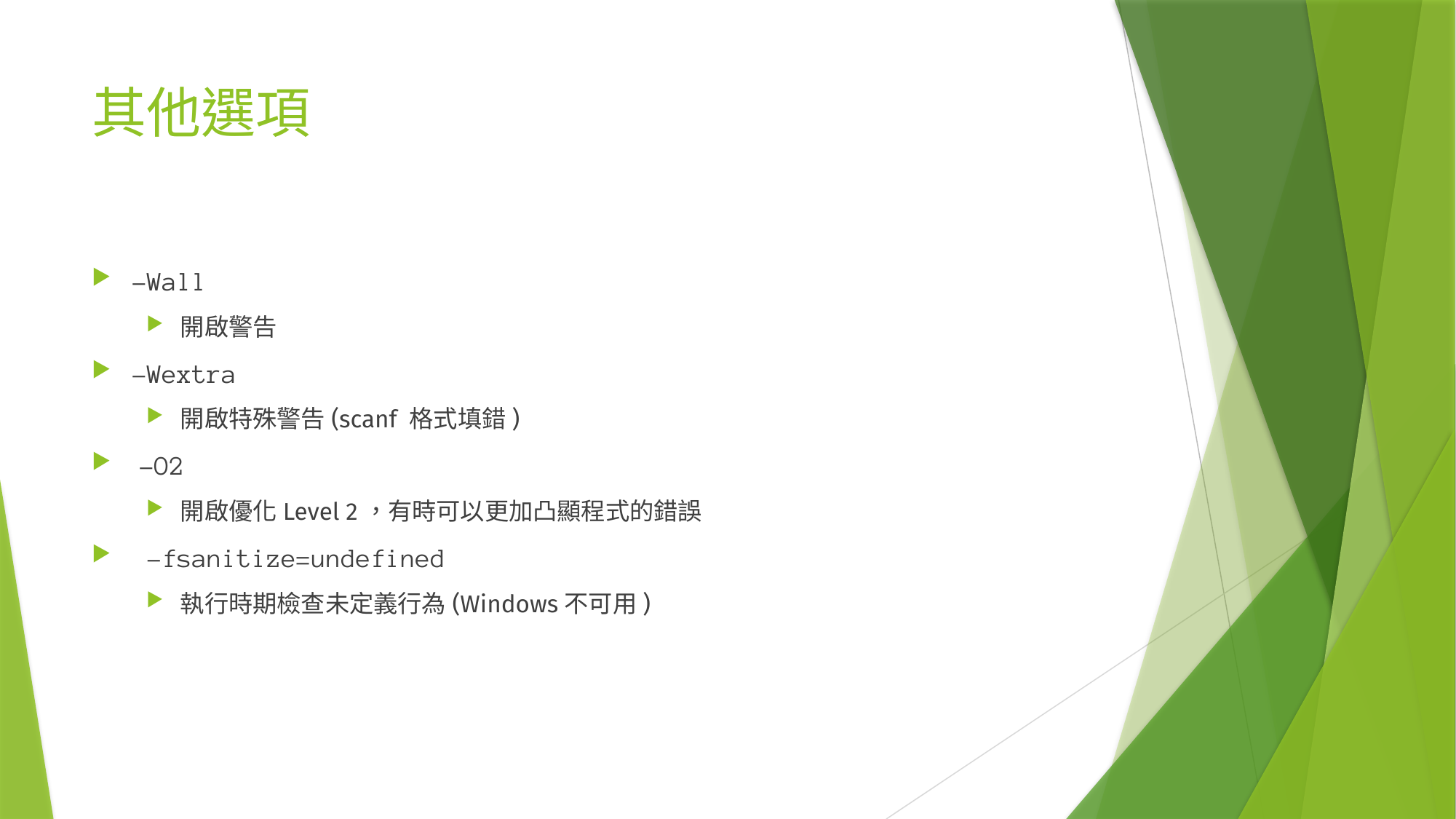

# 其他選項
-Wall
開啟警告
-Wextra
開啟特殊警告(scanf 格式填錯)
 -O2
開啟優化Level 2，有時可以更加凸顯程式的錯誤
 -fsanitize=undefined
執行時期檢查未定義行為(Windows不可用)